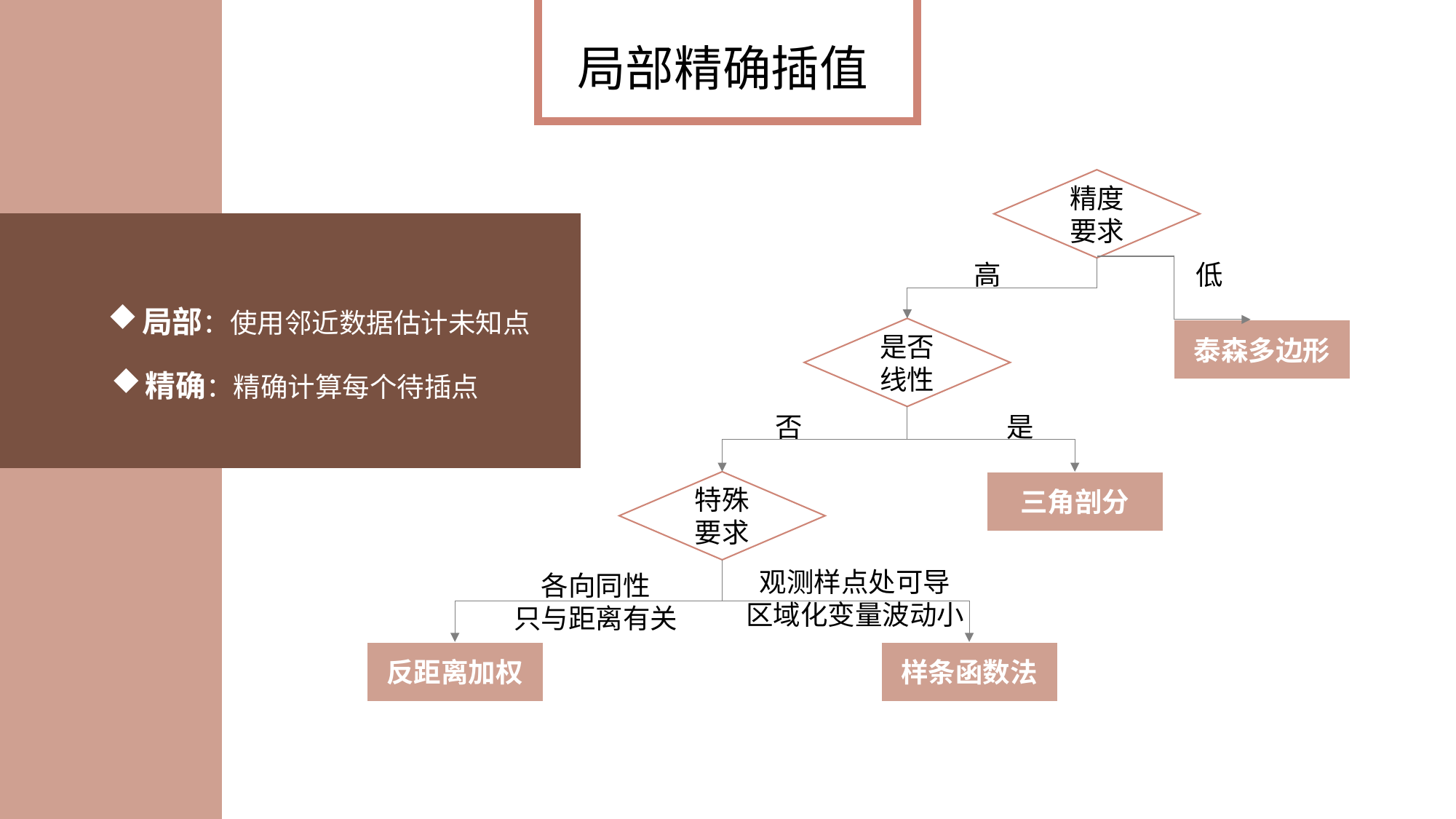

局部精确插值

精度要求

高
低
局部：使用邻近数据估计未知点
是否线性
泰森多边形
精确：精确计算每个待插点
否
是
特殊要求
三角剖分
观测样点处可导
区域化变量波动小
各向同性
只与距离有关
反距离加权
样条函数法